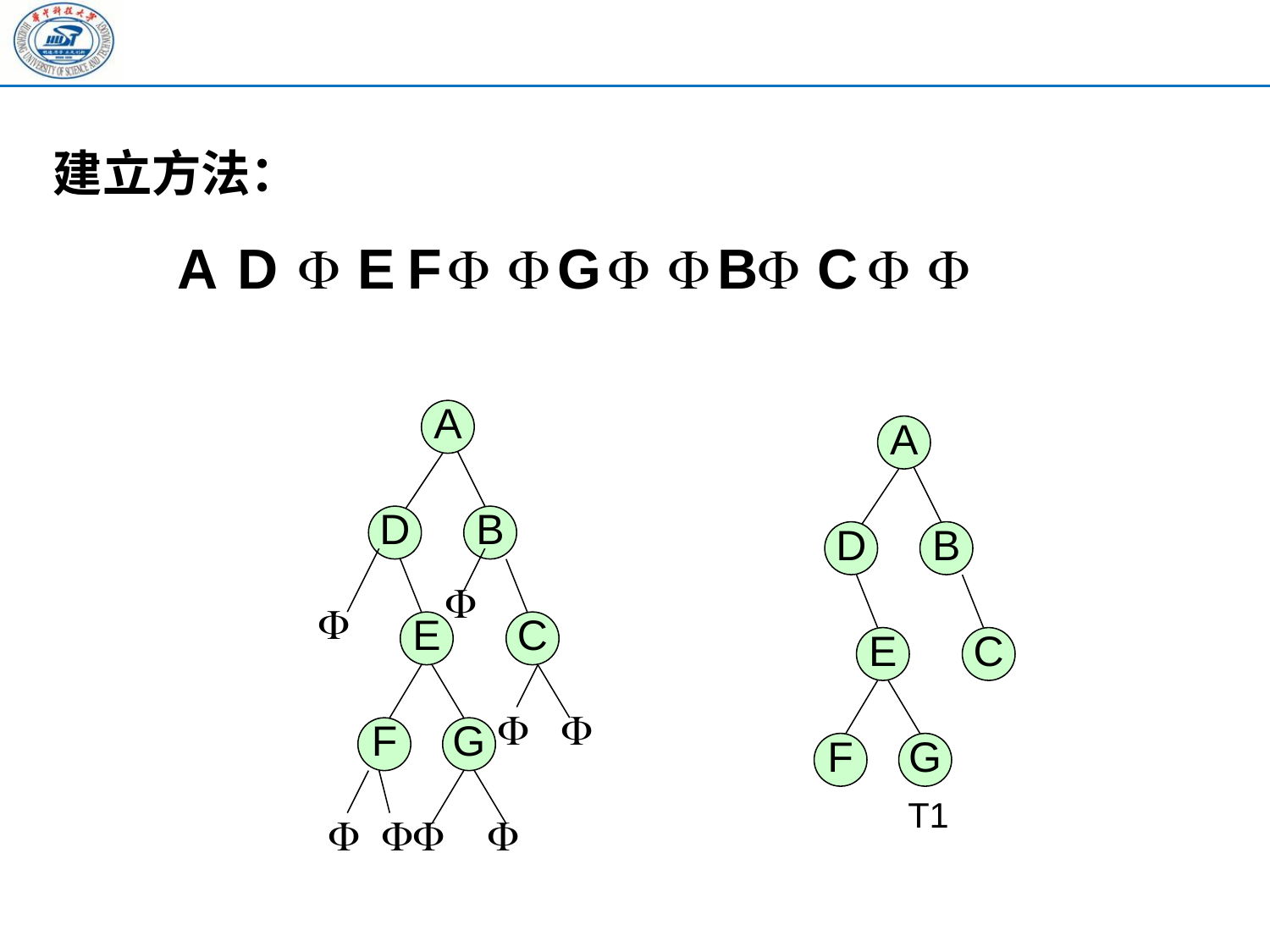

建立方法：
A
D
Φ
E
F
Φ
Φ
G
Φ
Φ
B
Φ
C
Φ
Φ

A
A

D
B
D
B

Φ

Φ
E
C
E
C

Φ
Φ
F
G
F
G

T1
Φ
Φ
Φ
Φ